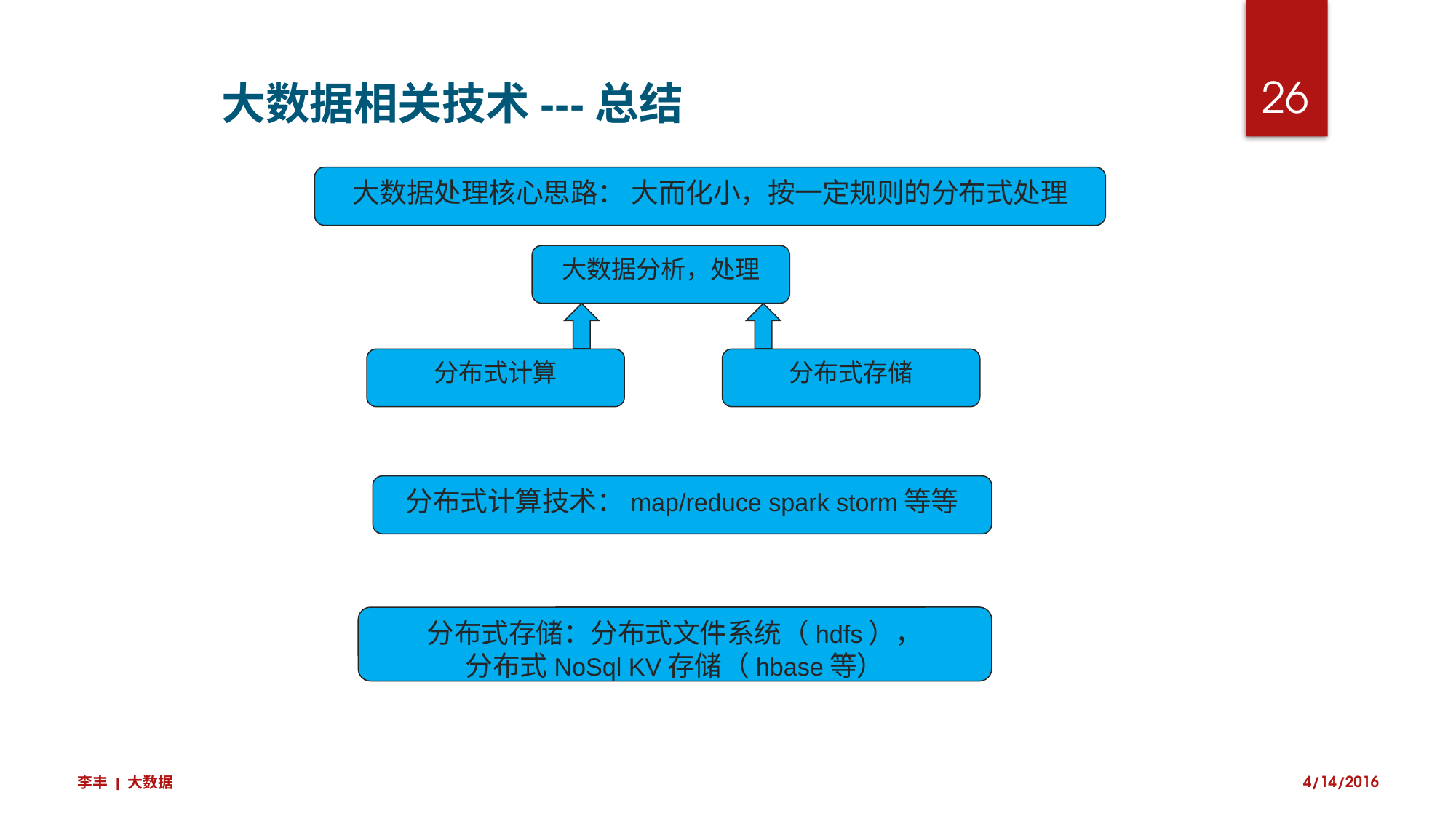

26
大数据相关技术---总结

大数据处理核心思路： 大而化小，按一定规则的分布式处理
大数据分析，处理

分布式计算
分布式存储
分布式计算技术：map/reduce spark storm等等
分布式存储：分布式文件系统（hdfs），
分布式NoSql KV存储（hbase等）
李丰 | 大数据
4/14/2016